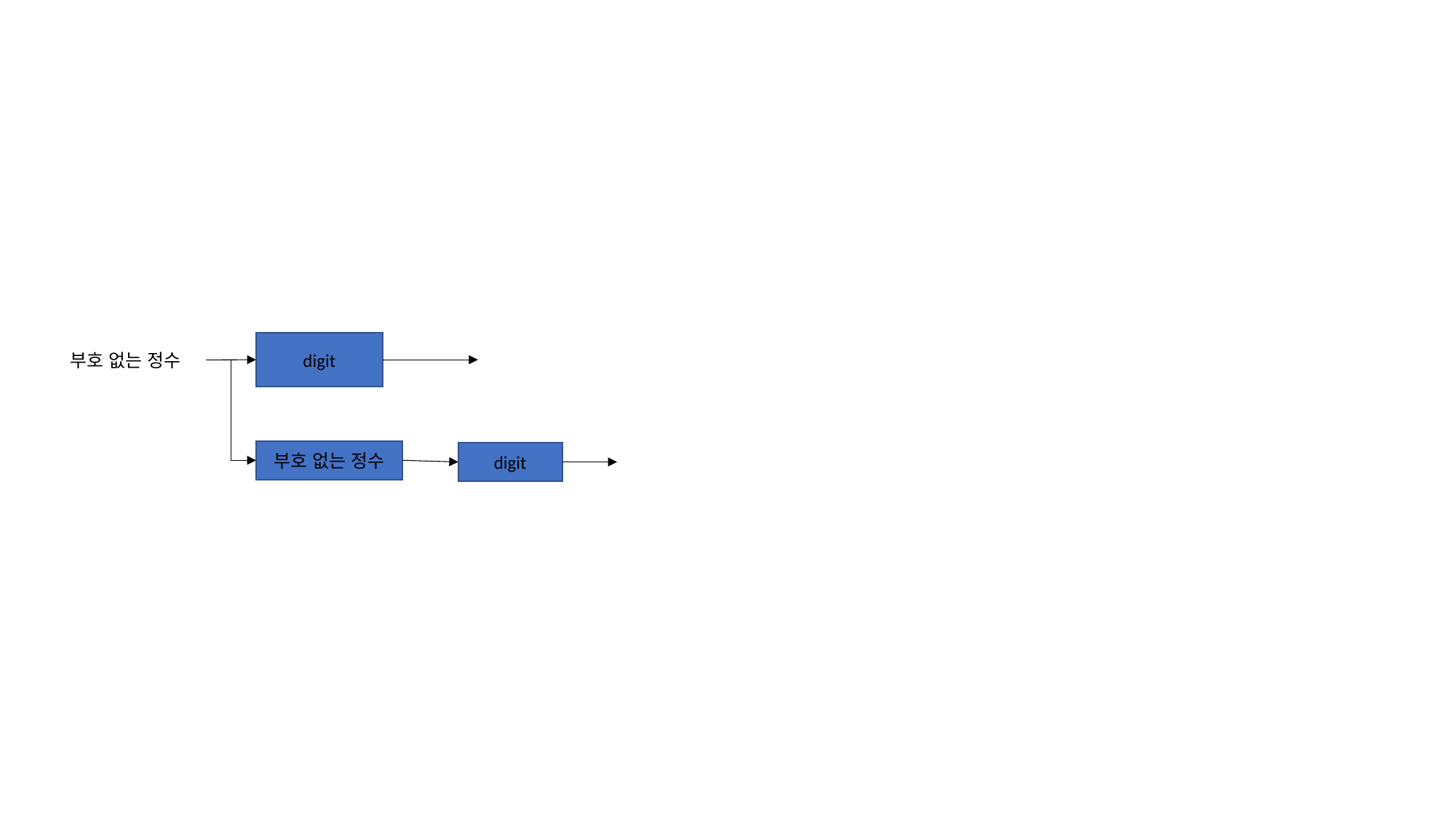

digit
부호 없는 정수
부호 없는 정수
digit